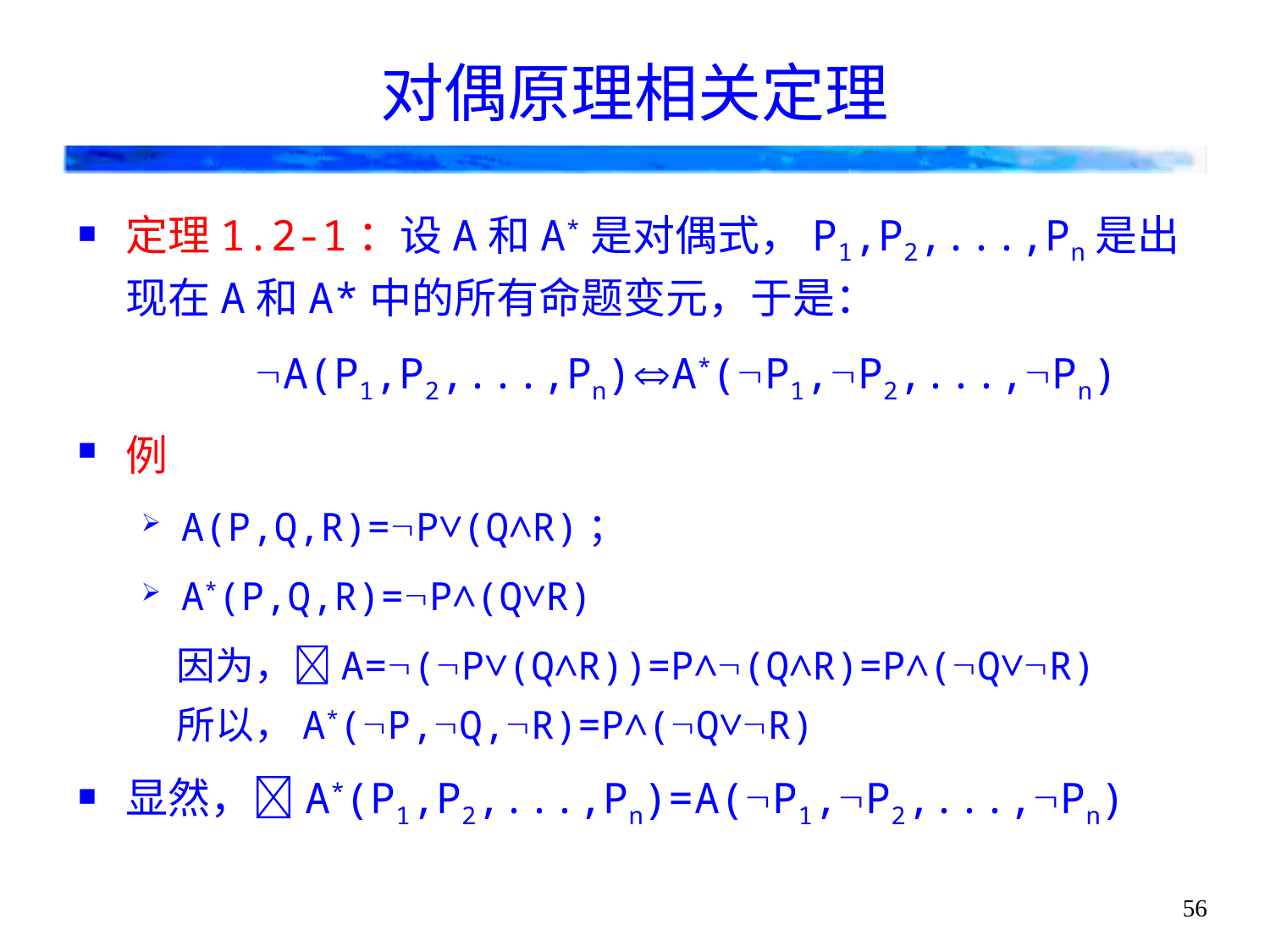

# 对偶原理相关定理
定理1.2-1：设A和A*是对偶式，P1,P2,...,Pn是出现在A和A*中的所有命题变元，于是：
¬A(P1,P2,...,Pn)⇔A*(¬P1,¬P2,...,¬Pn)
例
A(P,Q,R)=¬P∨(Q∧R)；
A*(P,Q,R)=¬P∧(Q∨R)
因为，¬A=¬(¬P∨(Q∧R))=P∧¬(Q∧R)=P∧(¬Q∨¬R)
所以，A*(¬P,¬Q,¬R)=P∧(¬Q∨¬R)
显然，¬A*(P1,P2,...,Pn)=A(¬P1,¬P2,...,¬Pn)
56